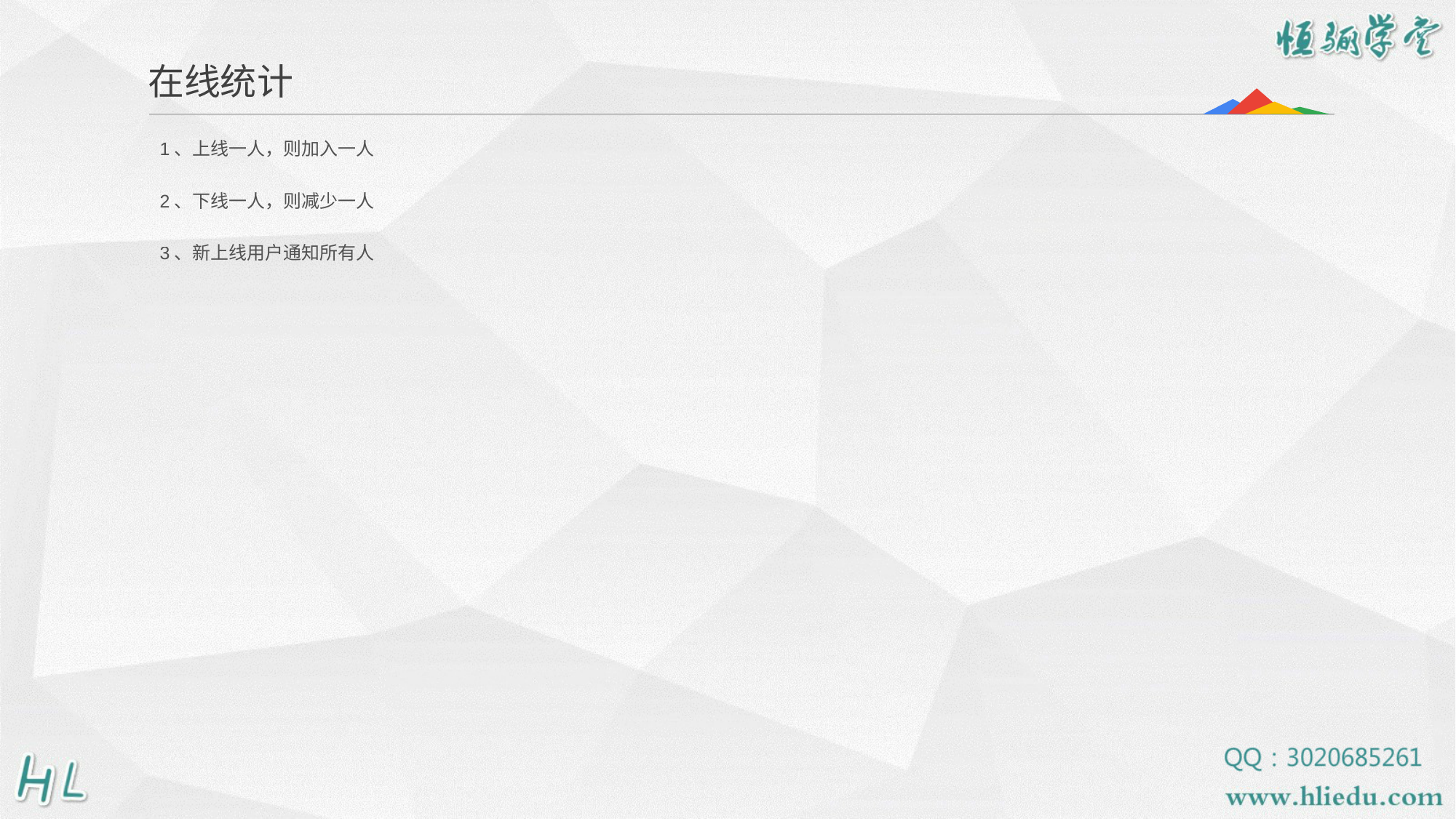

在线统计

1、上线一人，则加入一人

2、下线一人，则减少一人

3、新上线用户通知所有人